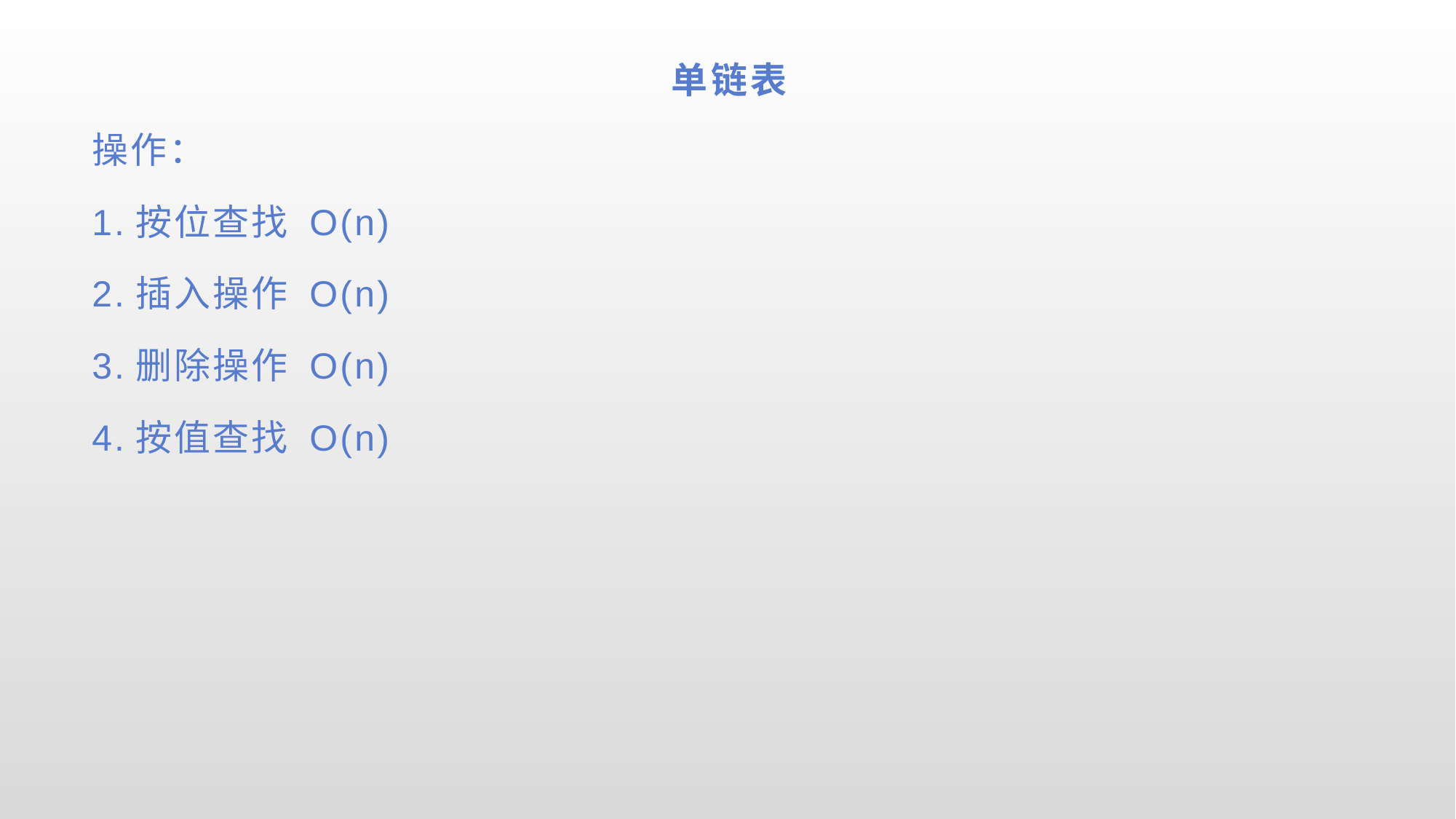

# 单链表
操作：
1.按位查找 O(n)
2.插入操作 O(n)
3.删除操作 O(n)
4.按值查找 O(n)